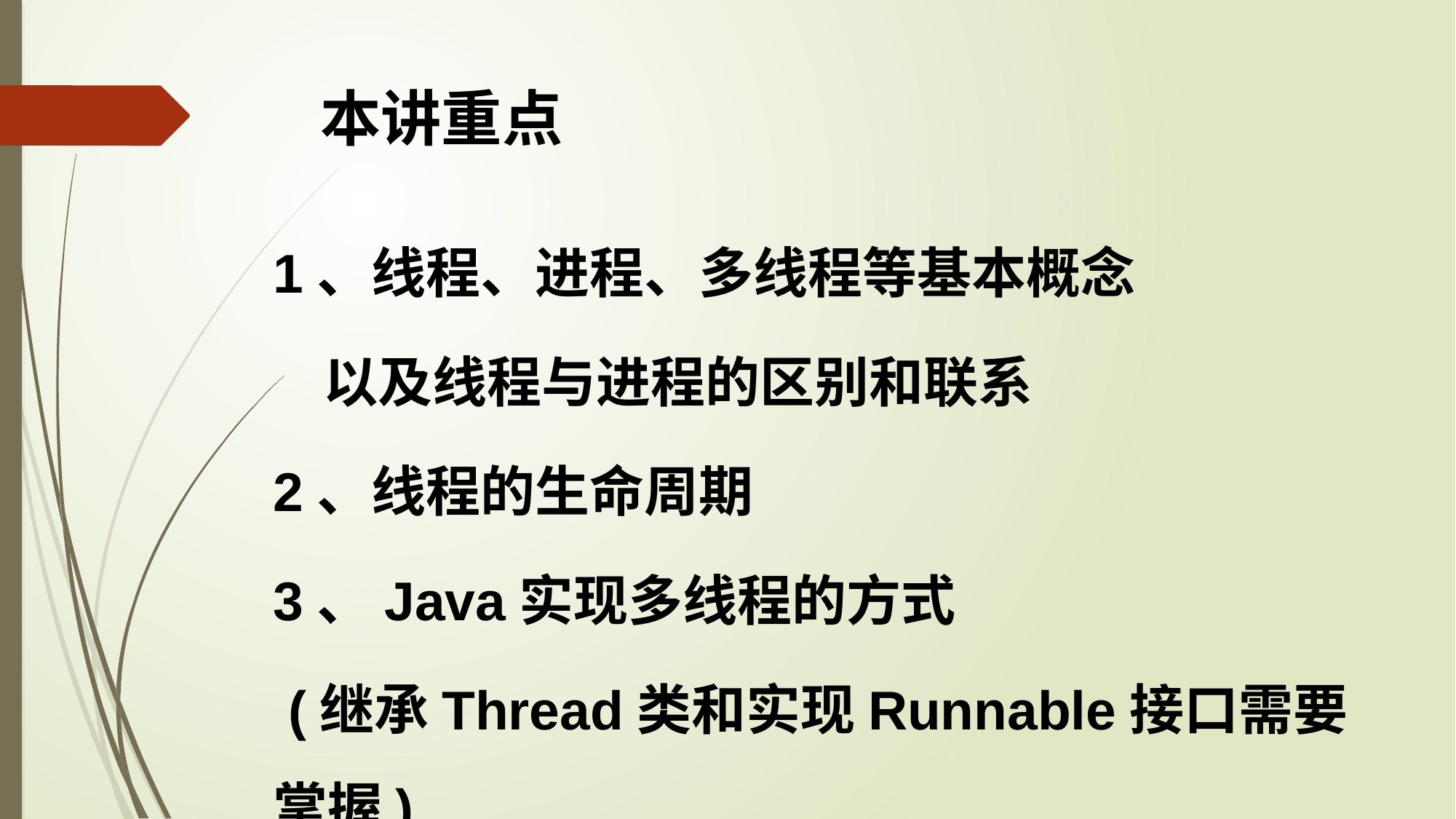

# 本讲重点
1、线程、进程、多线程等基本概念
   以及线程与进程的区别和联系
2、线程的生命周期
3、Java实现多线程的方式
 (继承Thread类和实现Runnable接口需要掌握)